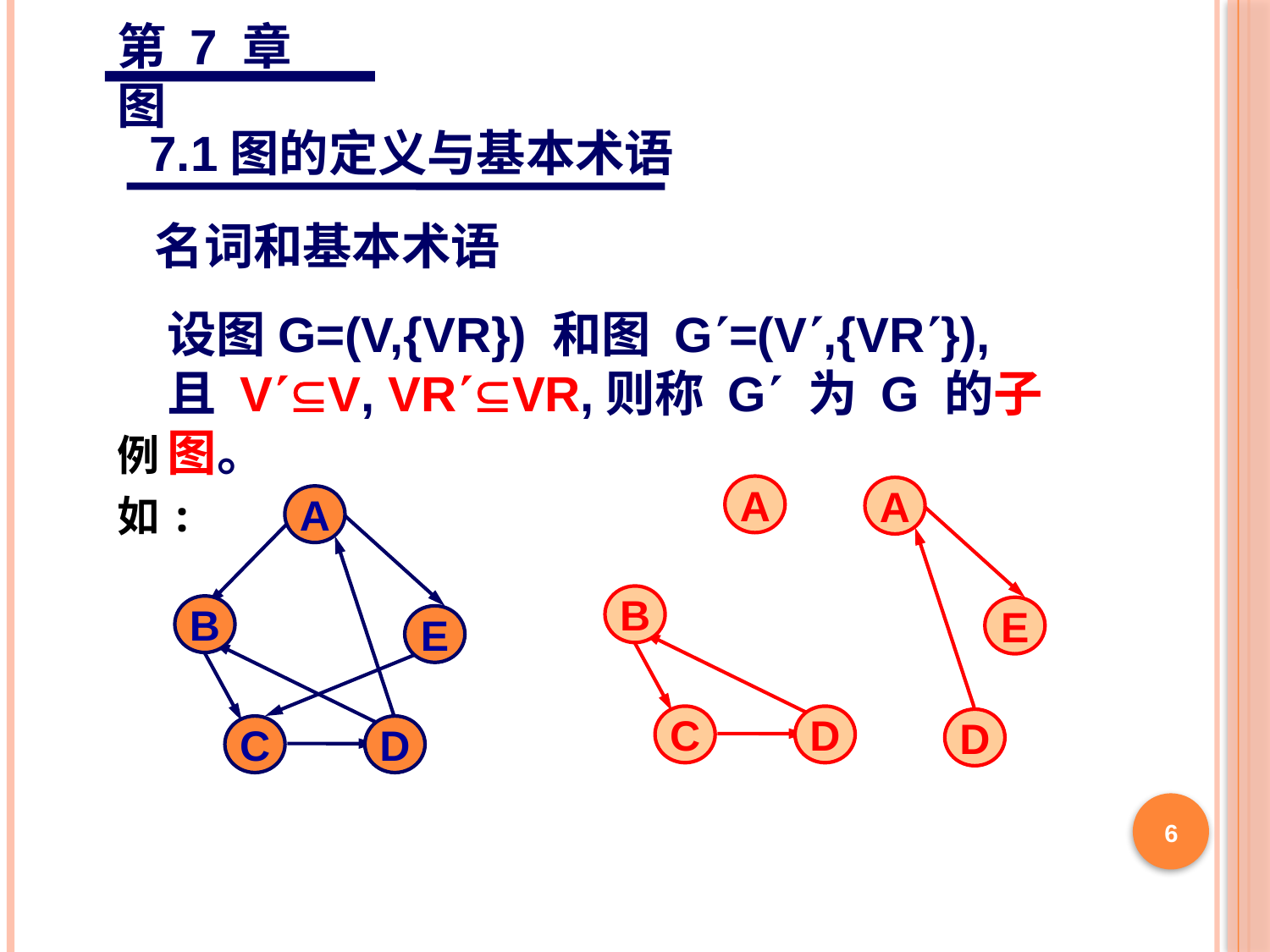

第 7 章  图

7.1图的定义与基本术语

名词和基本术语
设图G=(V,{VR}) 和图 G′=(V′,{VR′}),
且 V′⊆V, VR′⊆VR,则称 G′ 为 G 的子图。
例如:
A
A

E
D
A

B
E

C
D

B

C
D

6